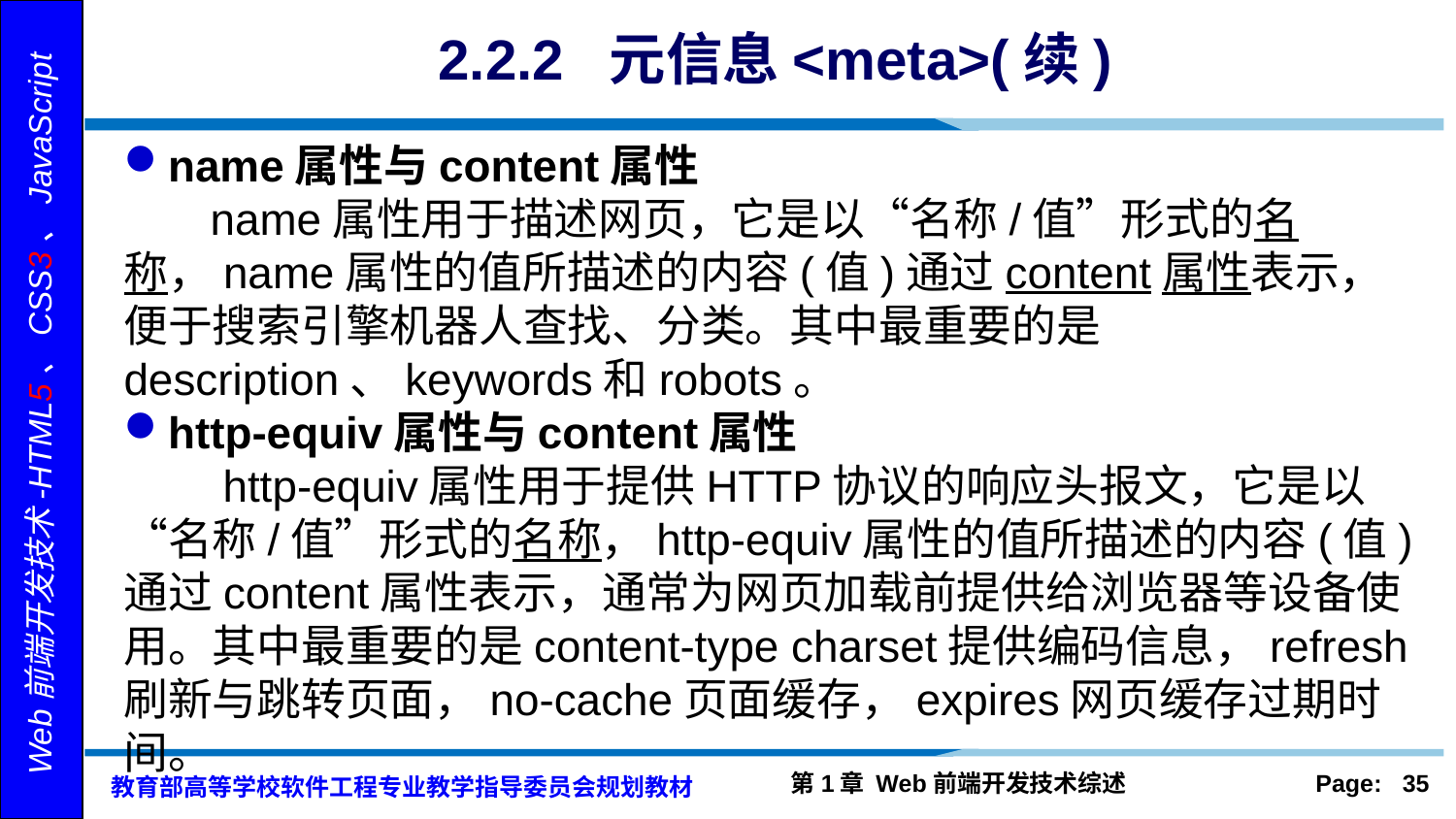

# 2.2.2  元信息<meta>(续)
name属性与content属性
       name属性用于描述网页，它是以“名称/值”形式的名称，name属性的值所描述的内容(值)通过content属性表示，便于搜索引擎机器人查找、分类。其中最重要的是description、keywords和robots。
http-equiv属性与content属性
        http-equiv属性用于提供HTTP协议的响应头报文，它是以“名称/值”形式的名称，http-equiv属性的值所描述的内容(值)通过content属性表示，通常为网页加载前提供给浏览器等设备使用。其中最重要的是content-type charset提供编码信息，refresh刷新与跳转页面，no-cache页面缓存，expires网页缓存过期时间。